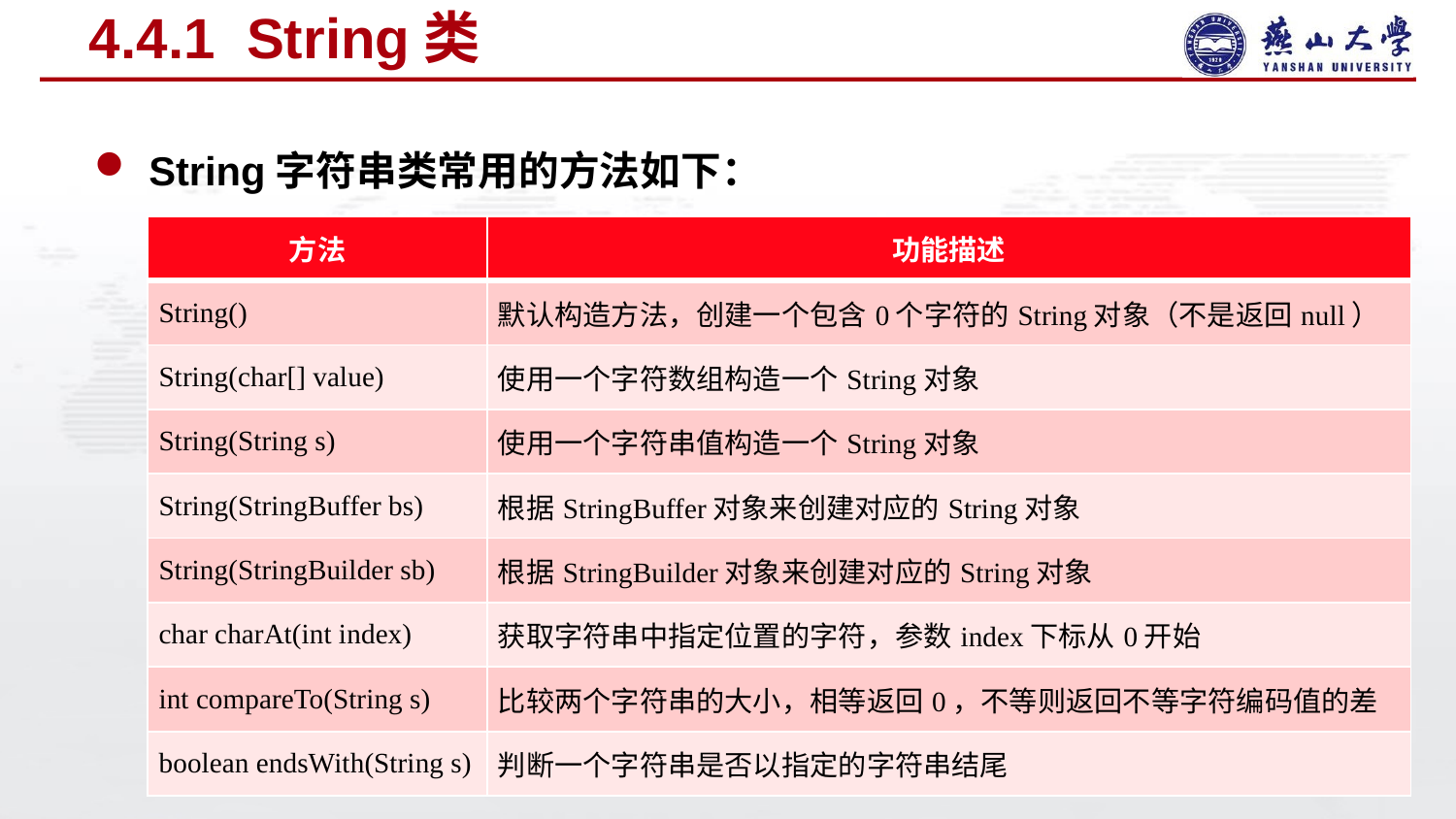

# 4.4.1  String类
String字符串类常用的方法如下：

| 方法 | 功能描述 |
| --- | --- |
| String() | 默认构造方法，创建一个包含0个字符的String对象（不是返回null） |
| String(char[] value) | 使用一个字符数组构造一个String对象 |
| String(String s) | 使用一个字符串值构造一个String对象 |
| String(StringBuffer bs) | 根据StringBuffer对象来创建对应的String对象 |
| String(StringBuilder sb) | 根据StringBuilder对象来创建对应的String对象 |
| char charAt(int index) | 获取字符串中指定位置的字符，参数index下标从0开始 |
| int compareTo(String s) | 比较两个字符串的大小，相等返回0，不等则返回不等字符编码值的差 |
| boolean endsWith(String s) | 判断一个字符串是否以指定的字符串结尾 |